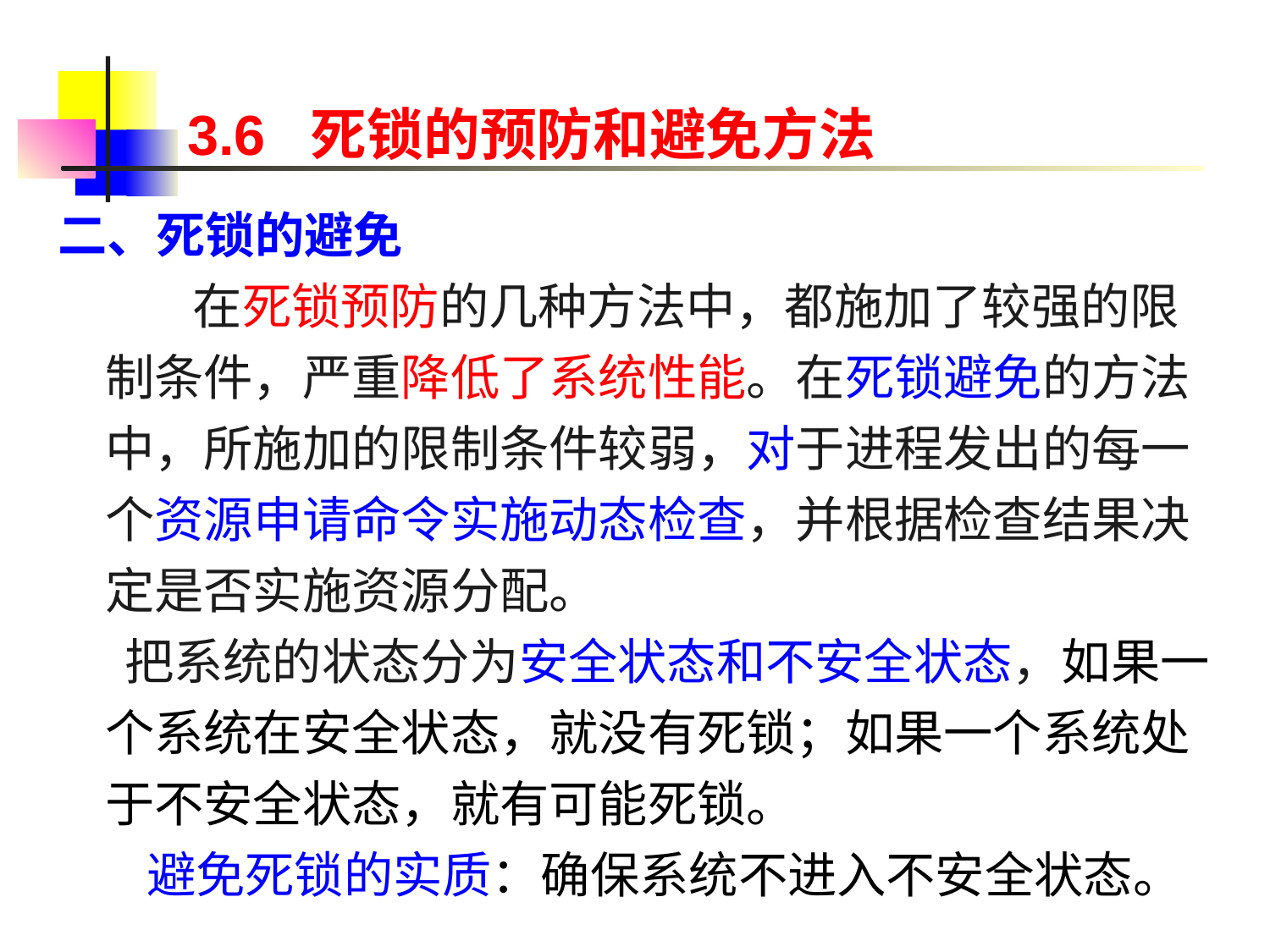

# 3.6  死锁的预防和避免方法
二、死锁的避免
           在死锁预防的几种方法中，都施加了较强的限制条件，严重降低了系统性能。在死锁避免的方法中，所施加的限制条件较弱，对于进程发出的每一个资源申请命令实施动态检查，并根据检查结果决定是否实施资源分配。
     把系统的状态分为安全状态和不安全状态，如果一个系统在安全状态，就没有死锁；如果一个系统处于不安全状态，就有可能死锁。
       避免死锁的实质：确保系统不进入不安全状态。